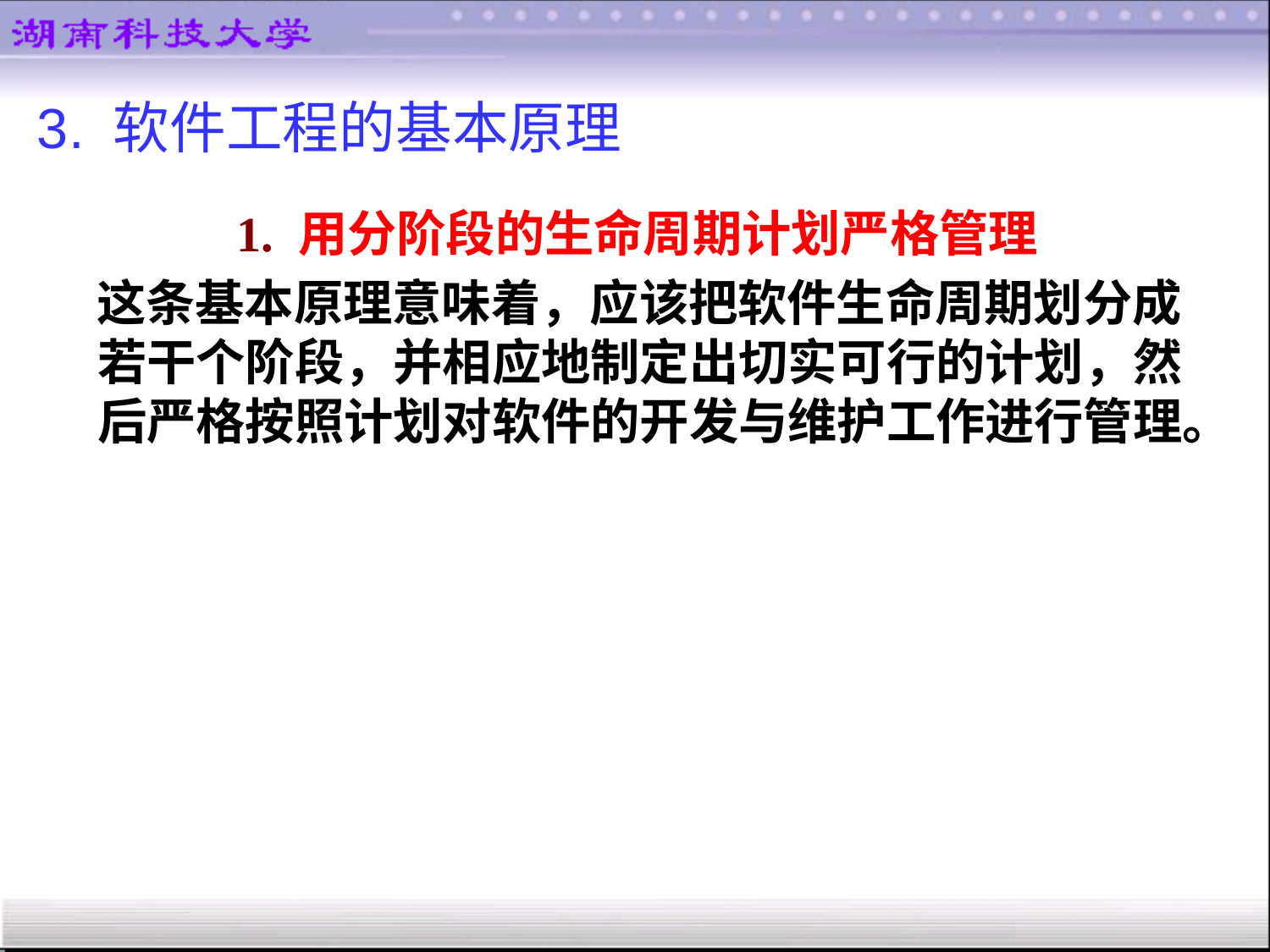

3. 软件工程的基本原理
		 1. 用分阶段的生命周期计划严格管理
这条基本原理意味着，应该把软件生命周期划分成若干个阶段，并相应地制定出切实可行的计划，然后严格按照计划对软件的开发与维护工作进行管理。